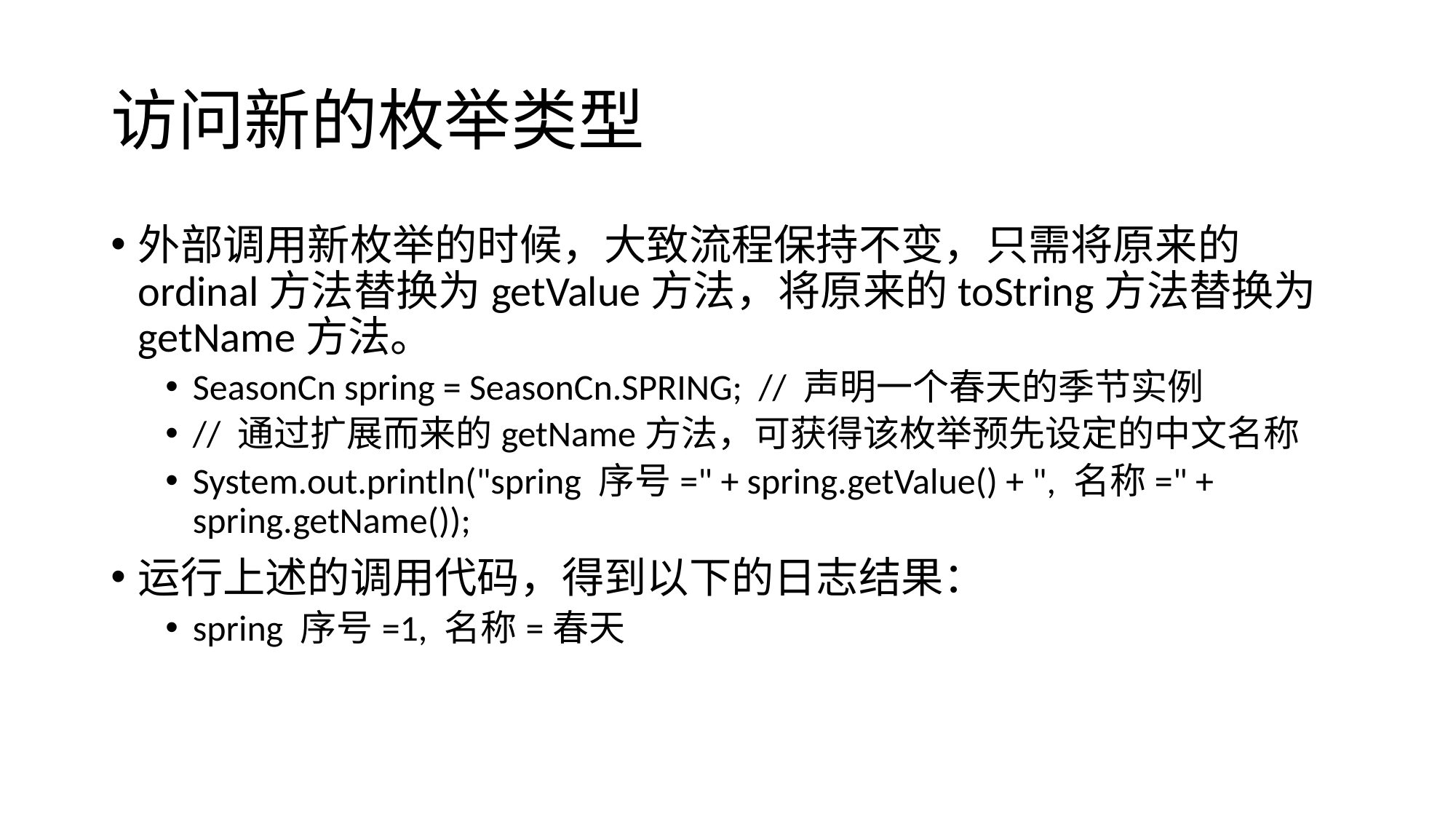

# 访问新的枚举类型
外部调用新枚举的时候，大致流程保持不变，只需将原来的ordinal方法替换为getValue方法，将原来的toString方法替换为getName方法。
SeasonCn spring = SeasonCn.SPRING;  // 声明一个春天的季节实例
// 通过扩展而来的getName方法，可获得该枚举预先设定的中文名称
System.out.println("spring 序号=" + spring.getValue() + ", 名称=" + spring.getName());
运行上述的调用代码，得到以下的日志结果：
spring 序号=1, 名称=春天